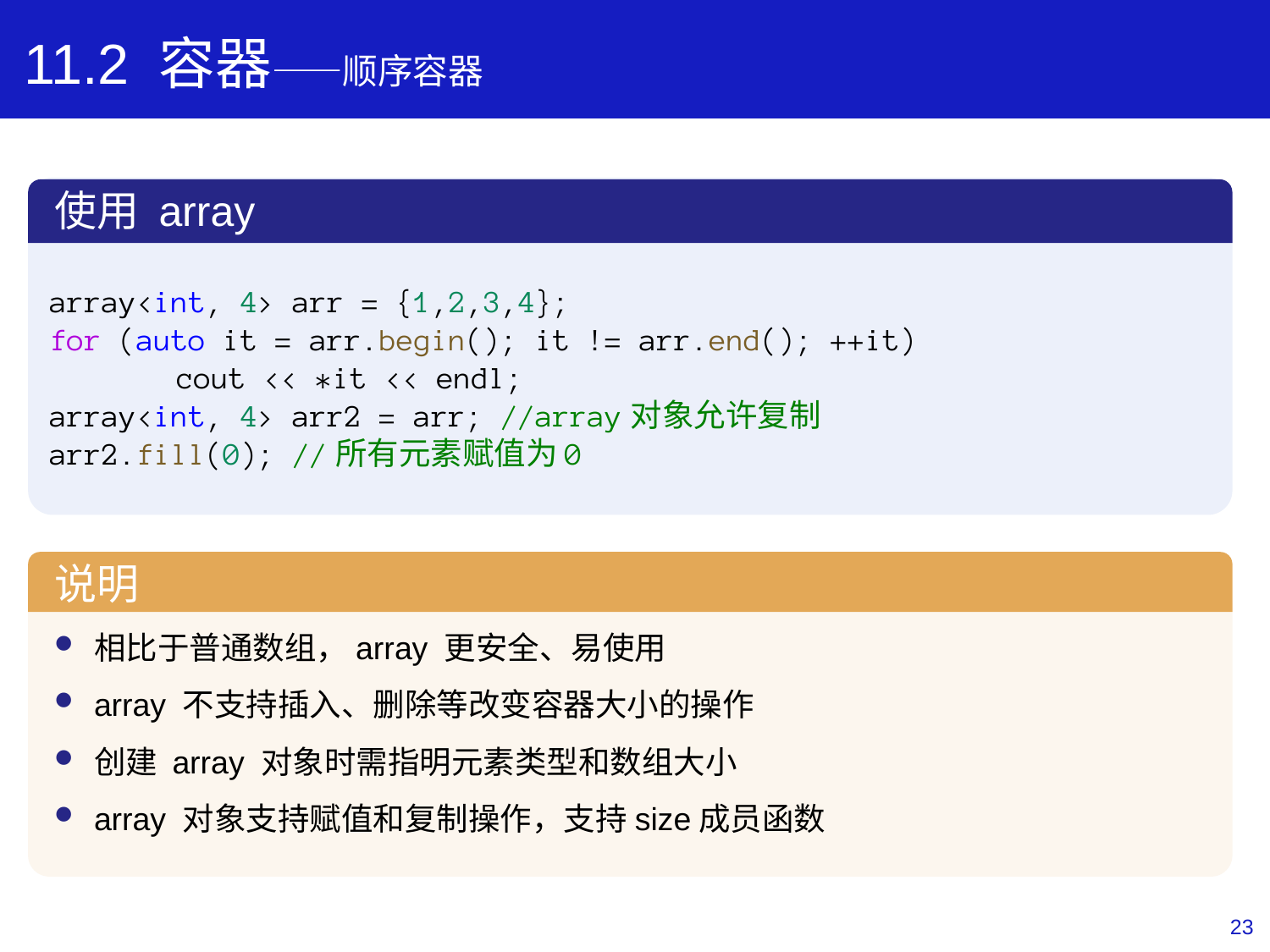

11.2 容器——顺序容器
使用 array

array<int, 4> arr = {1,2,3,4};
for (auto it = arr.begin(); it != arr.end(); ++it)
	cout << *it << endl;
array<int, 4> arr2 = arr; //array对象允许复制
arr2.fill(0); //所有元素赋值为0
说明

相比于普通数组，array 更安全、易使用
array 不支持插入、删除等改变容器大小的操作
创建 array 对象时需指明元素类型和数组大小
array 对象支持赋值和复制操作，支持size成员函数
23